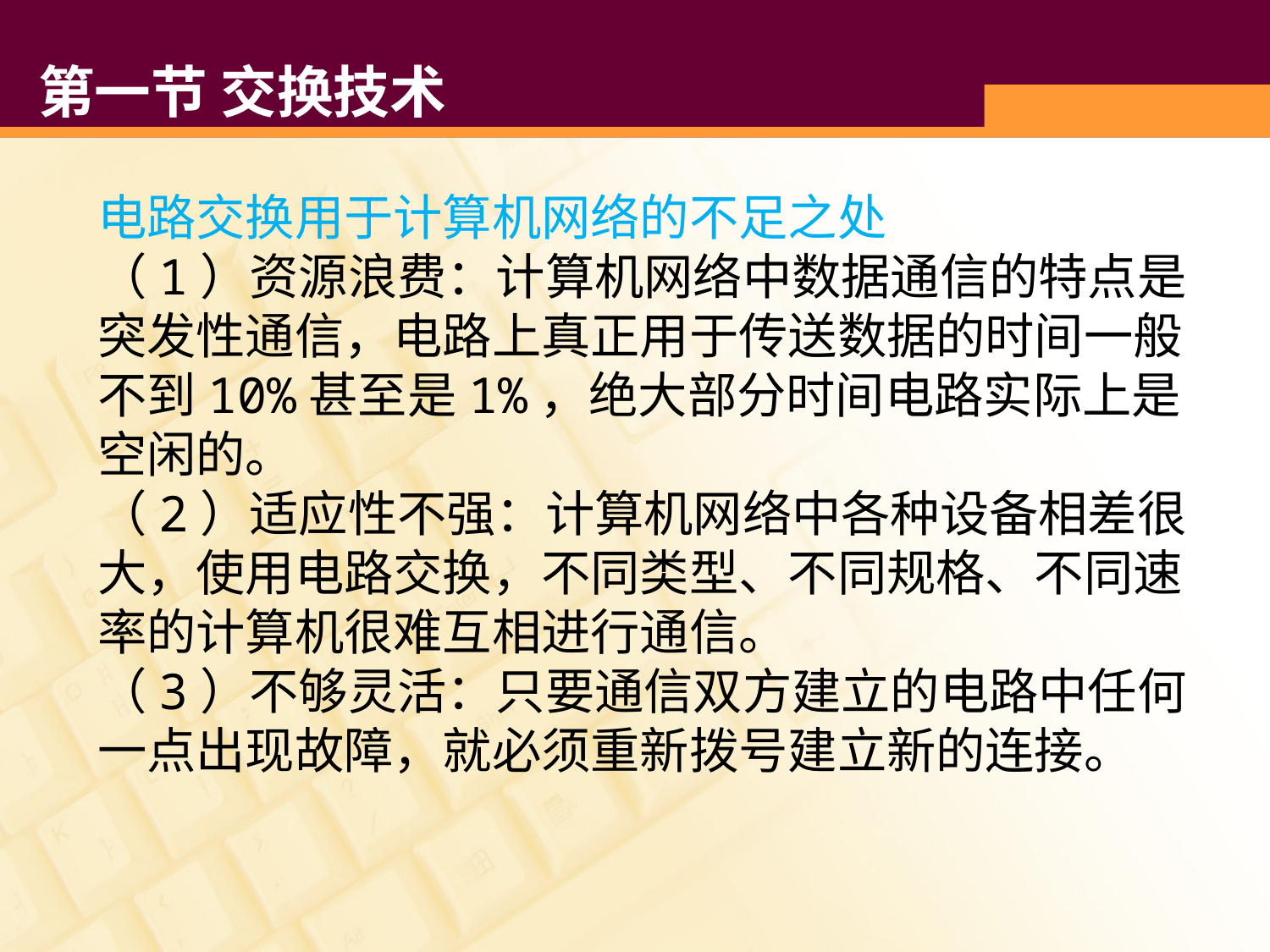

# 第一节 交换技术
电路交换用于计算机网络的不足之处
（1）资源浪费：计算机网络中数据通信的特点是突发性通信，电路上真正用于传送数据的时间一般不到10%甚至是1%，绝大部分时间电路实际上是空闲的。
（2）适应性不强：计算机网络中各种设备相差很大，使用电路交换，不同类型、不同规格、不同速率的计算机很难互相进行通信。
（3）不够灵活：只要通信双方建立的电路中任何一点出现故障，就必须重新拨号建立新的连接。